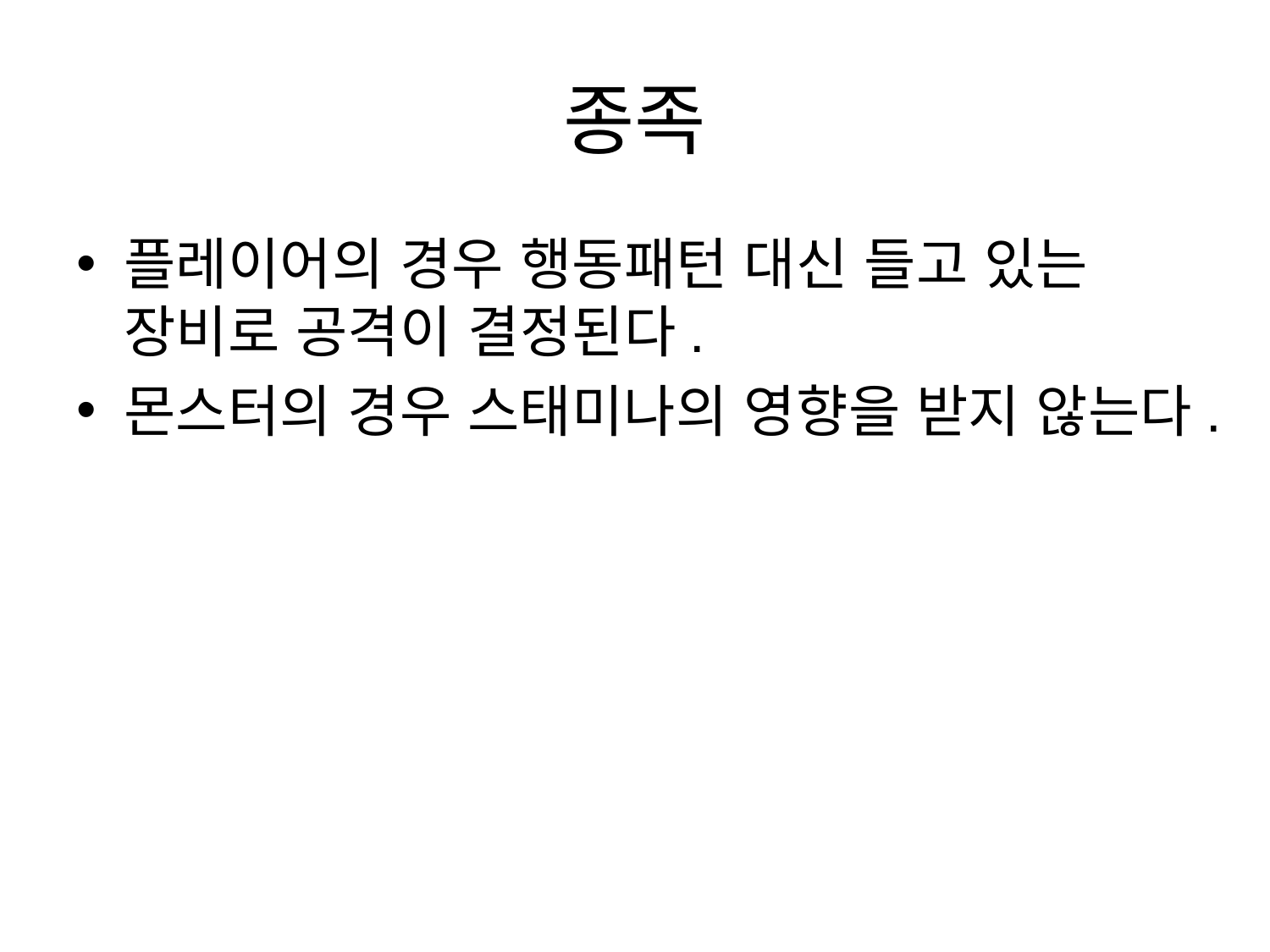

# 종족
플레이어의 경우 행동패턴 대신 들고 있는 장비로 공격이 결정된다.
몬스터의 경우 스태미나의 영향을 받지 않는다.